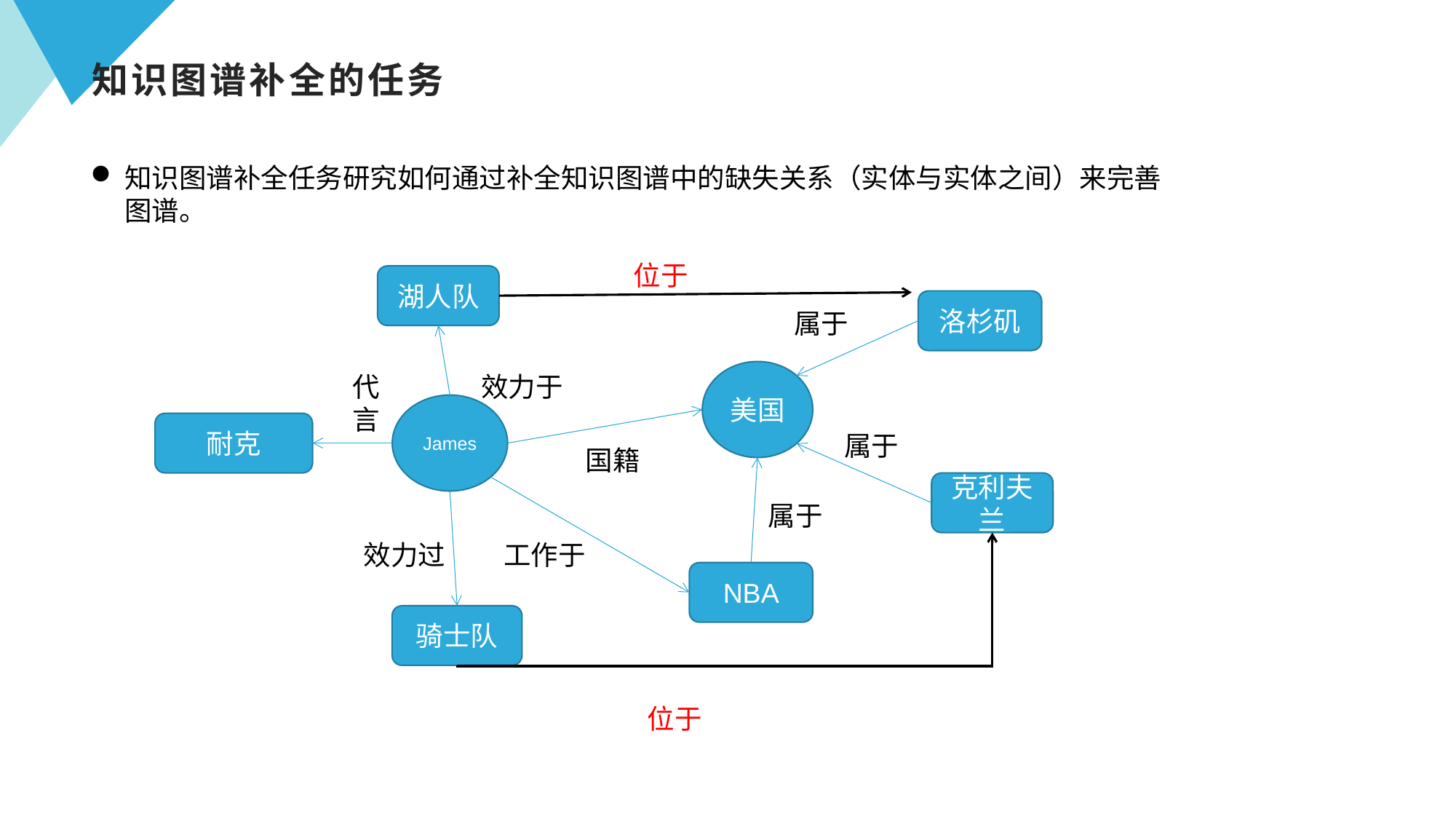

# 知识图谱补全的任务
知识图谱补全任务研究如何通过补全知识图谱中的缺失关系（实体与实体之间）来完善图谱。
位于
湖人队
洛杉矶
属于
美国
代言
效力于
James
耐克
属于
国籍
克利夫兰
属于
效力过
工作于
NBA
骑士队
位于